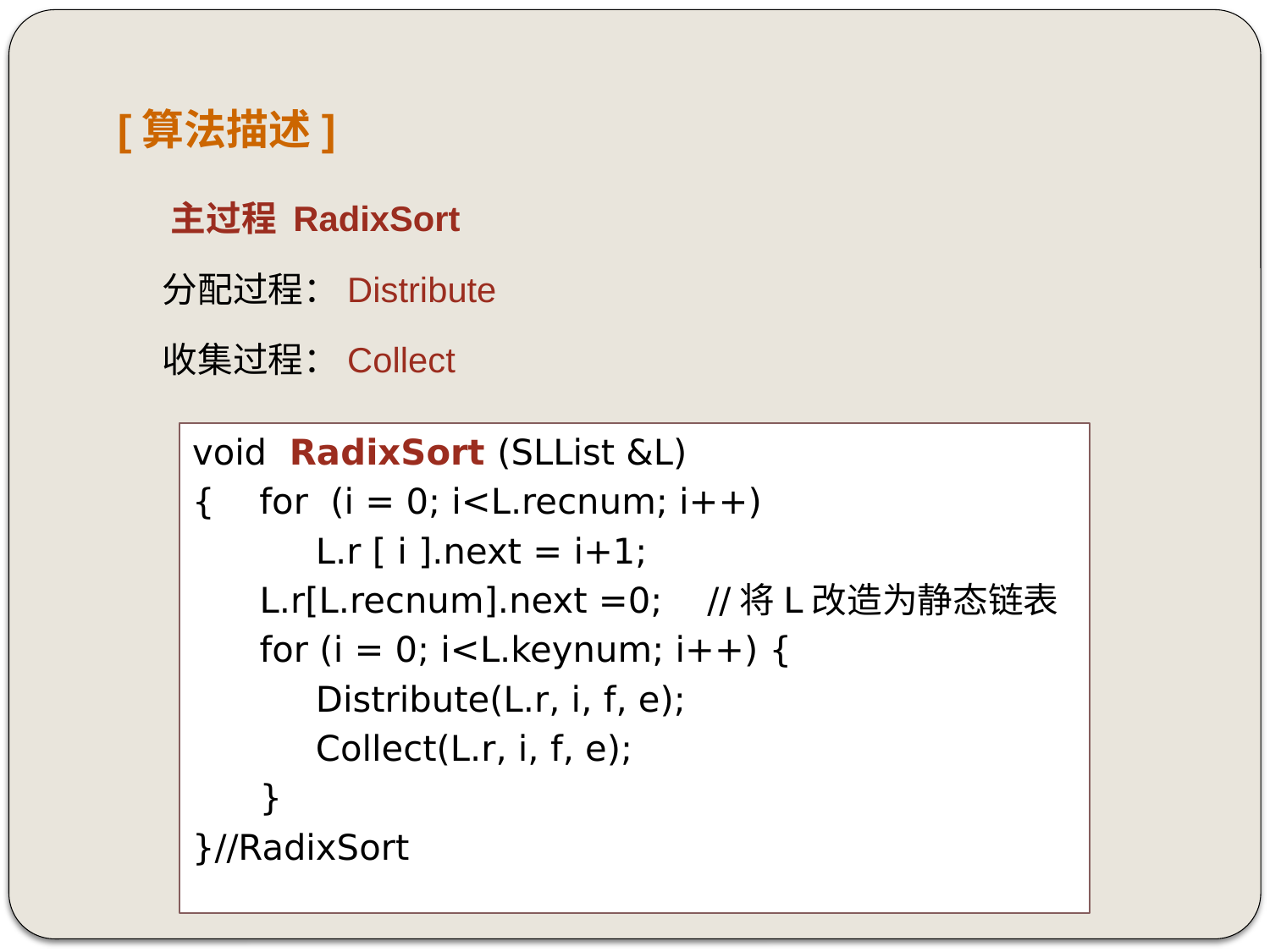

[算法描述]
     主过程 RadixSort
分配过程：Distribute
收集过程：Collect
void  RadixSort (SLList &L)
{    for  (i = 0; i<L.recnum; i++)
           L.r [ i ].next = i+1;
      L.r[L.recnum].next =0;    //将L改造为静态链表
      for (i = 0; i<L.keynum; i++) {
           Distribute(L.r, i, f, e);
           Collect(L.r, i, f, e);
      }
}//RadixSort